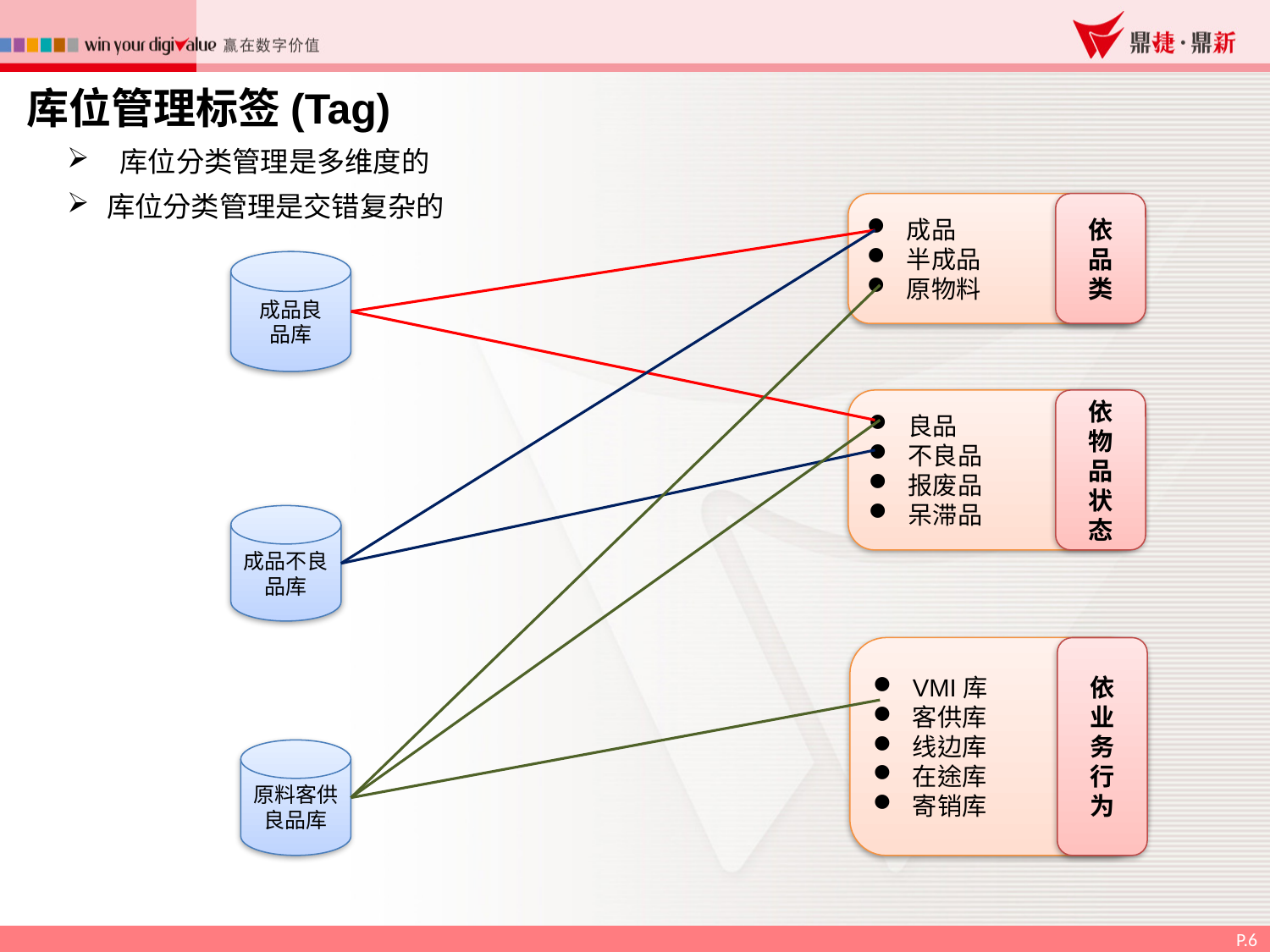

库位管理标签(Tag)
 库位分类管理是多维度的
库位分类管理是交错复杂的
成品
半成品
原物料
依
品
类
成品良
品库
良品
不良品
报废品
呆滞品
依
物
品
状
态
成品不良品库
VMI库
客供库
线边库
在途库
寄销库
依
业
务
行
为
原料客供良品库